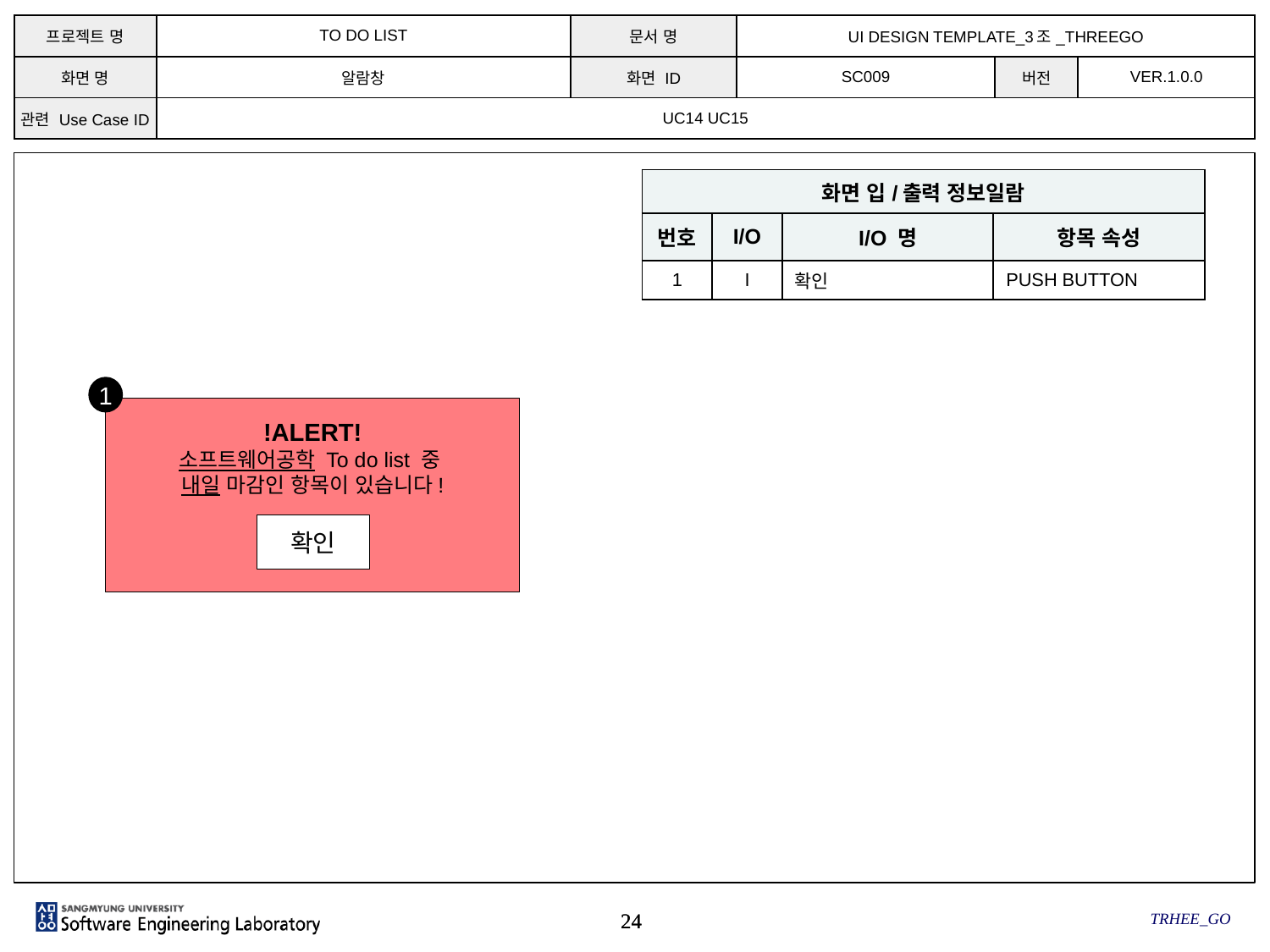

| 프로젝트 명 | TO DO LIST | 문서 명 | UI DESIGN TEMPLATE\_3조\_THREEGO |  |  |
| --- | --- | --- | --- | --- | --- |
| 화면 명 | 알람창 | 화면 ID | SC009 | 버전 | VER.1.0.0 |
| 관련 Use Case ID | UC14 UC15 |  |  |  |  |
| 화면 입/출력 정보일람 |  |  |  |
| --- | --- | --- | --- |
| 번호 | I/O | I/O 명 | 항목 속성 |
| 1 | I | 확인 | PUSH BUTTON |
1

!ALERT!
소프트웨어공학 To do list 중
내일 마감인 항목이 있습니다!
확인
TRHEE_GO